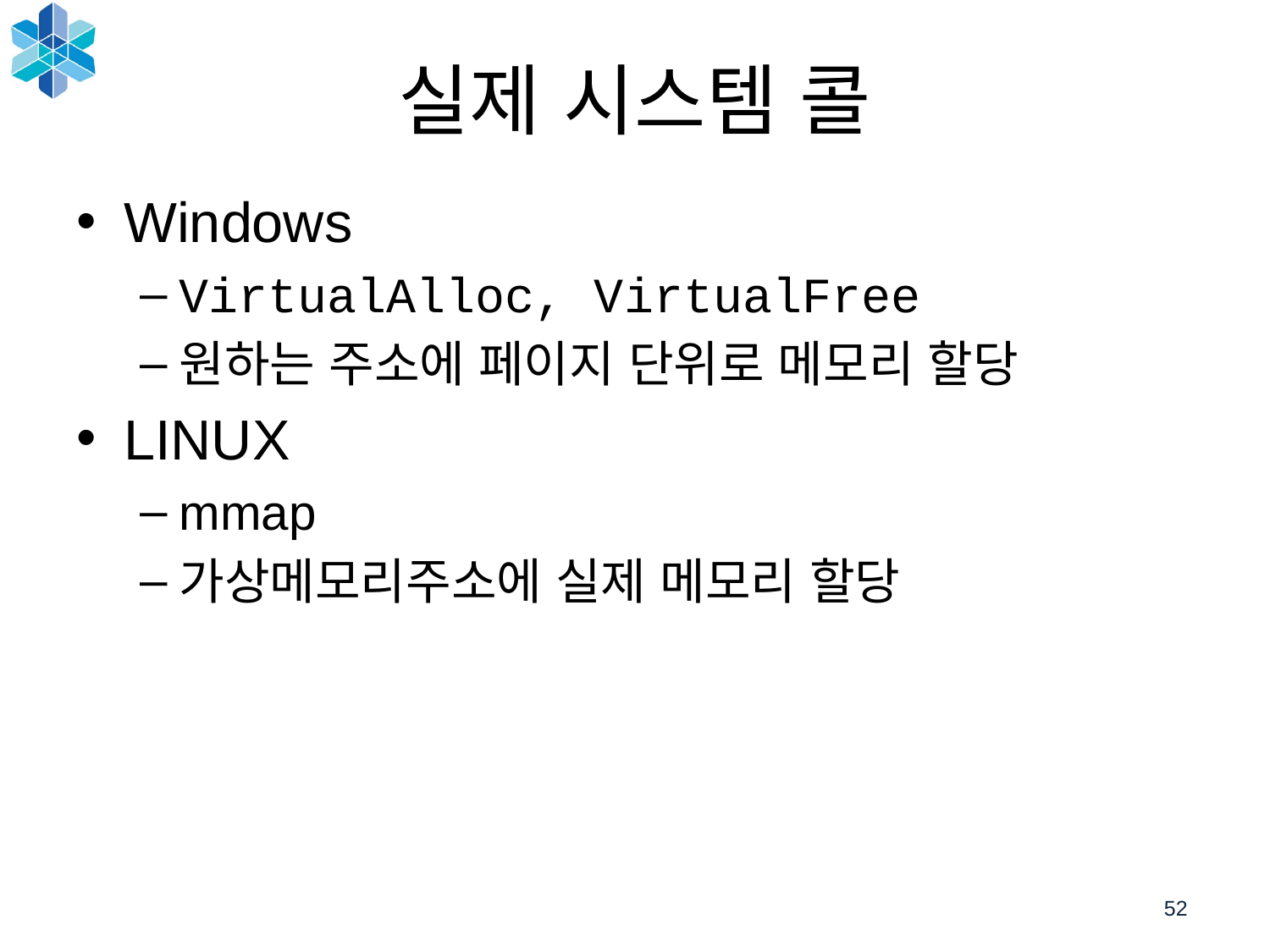

52
# 실제 시스템 콜
Windows
VirtualAlloc, VirtualFree
원하는 주소에 페이지 단위로 메모리 할당
LINUX
mmap
가상메모리주소에 실제 메모리 할당